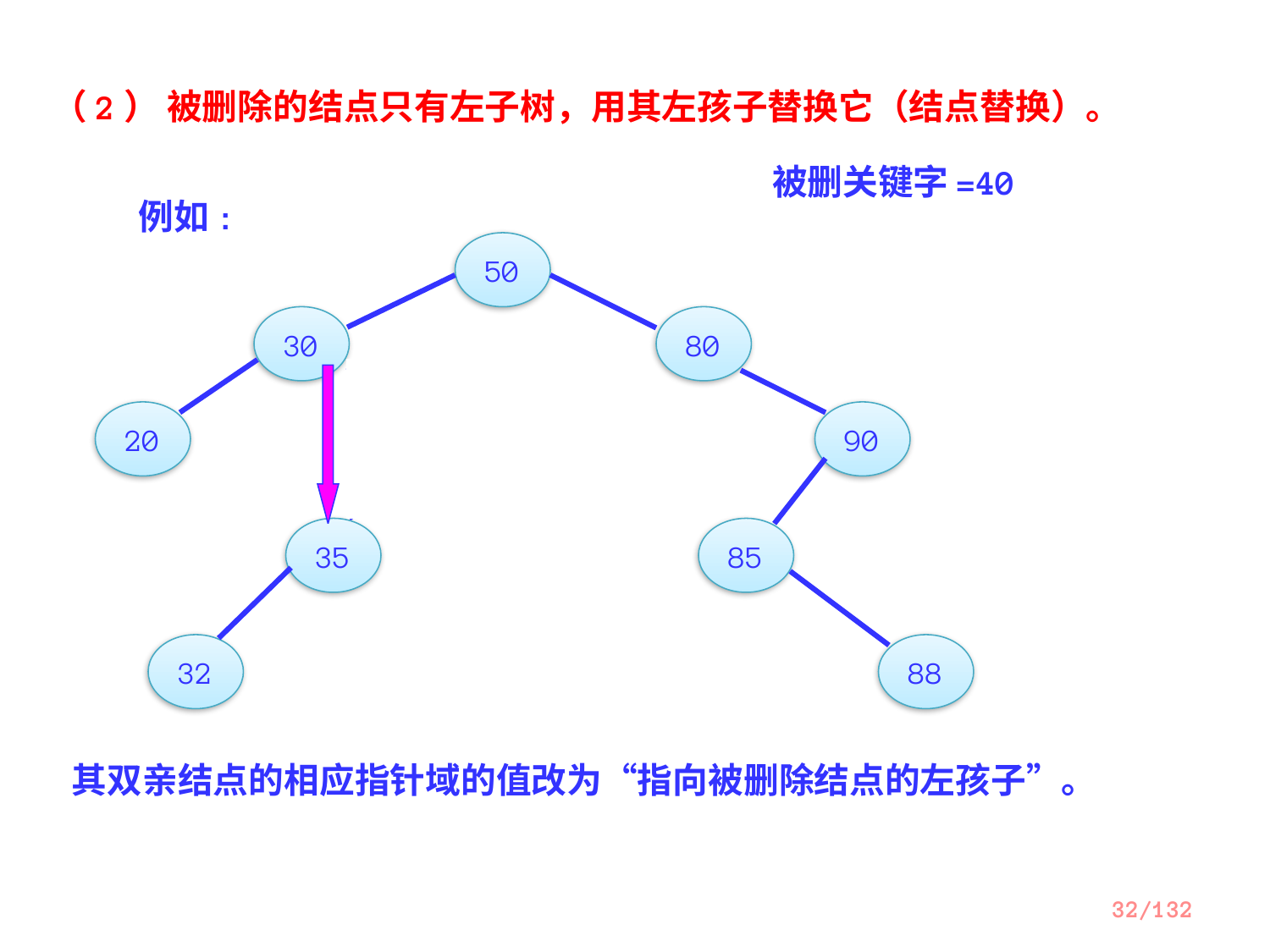

（2） 被删除的结点只有左子树，用其左孩子替换它（结点替换）。
被删关键字=40
例如:
50

30
80

20
40
90

35
85

32
88
其双亲结点的相应指针域的值改为“指向被删除结点的左孩子”。
32/132